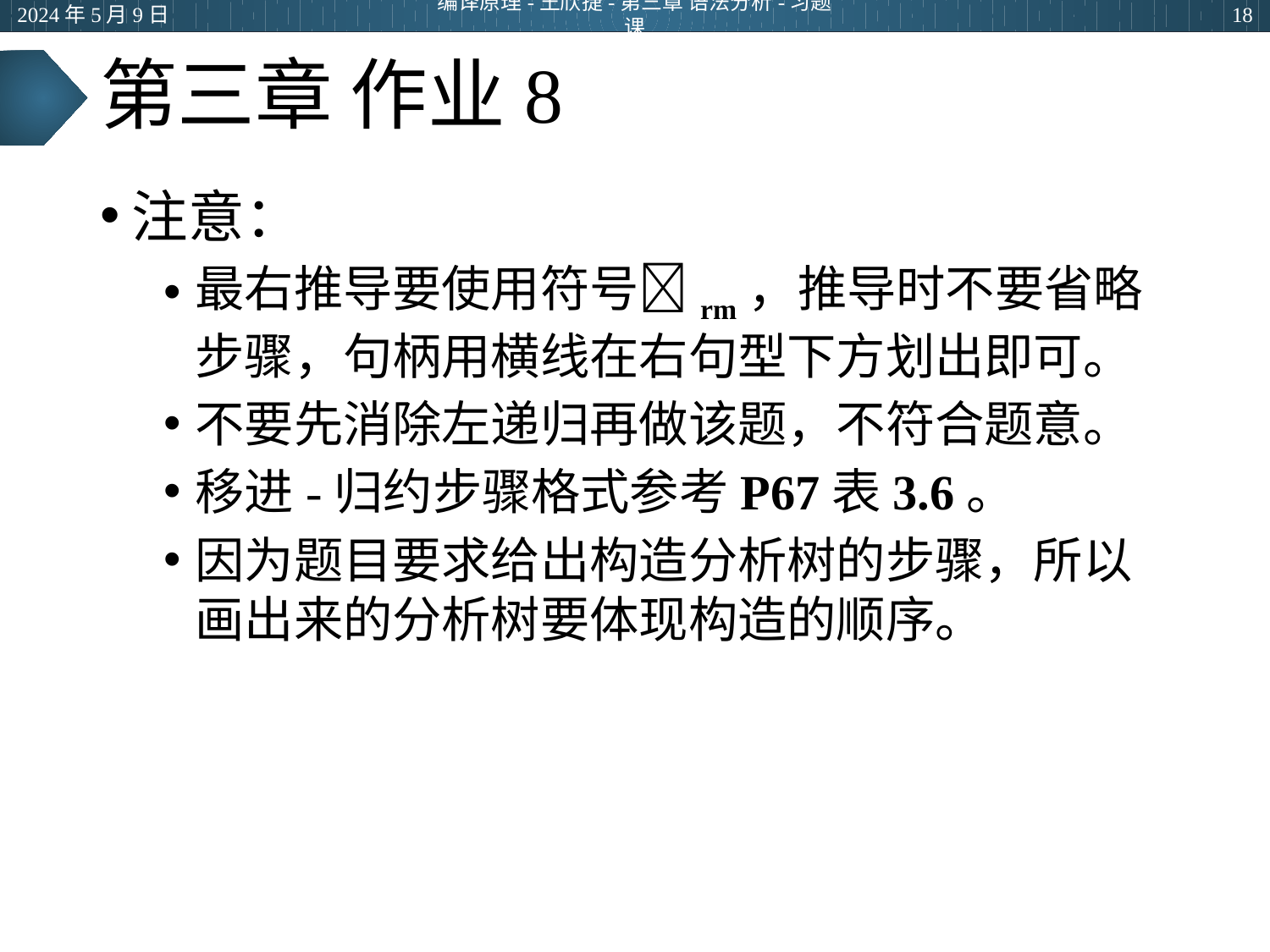

2024年5月9日
编译原理-王欣捷-第三章 语法分析-习题课
18
# 第三章 作业8
注意：
最右推导要使用符号⇒rm，推导时不要省略步骤，句柄用横线在右句型下方划出即可。
不要先消除左递归再做该题，不符合题意。
移进-归约步骤格式参考P67表3.6。
因为题目要求给出构造分析树的步骤，所以画出来的分析树要体现构造的顺序。